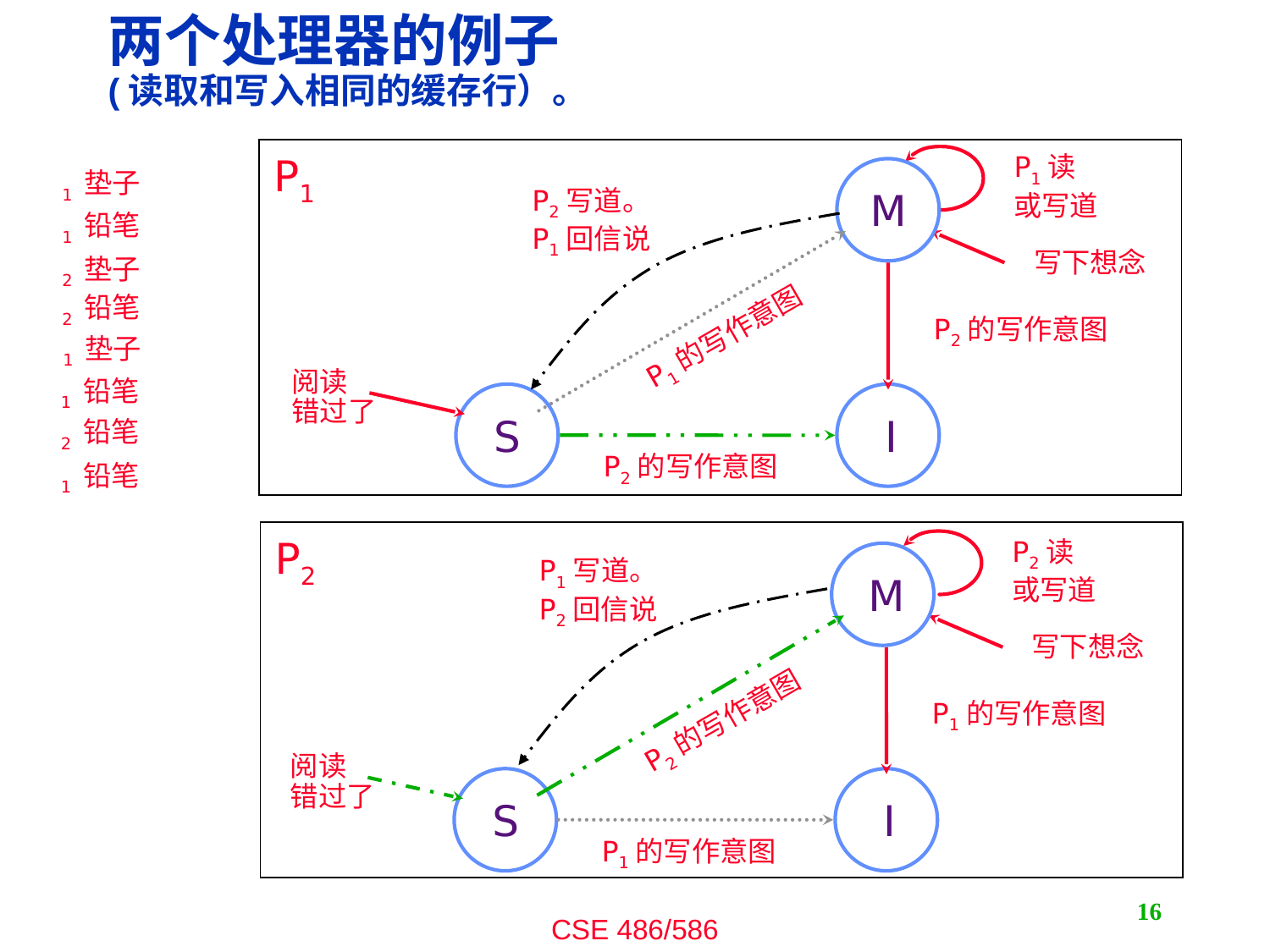

# 两个处理器的例子 (读取和写入相同的缓存行）。

P1读
或写道
P1

1 垫子
P2写道。
P1回信说
M
1 铅笔

写下想念
2 垫子

2 铅笔
P2的写作意图
P1的写作意图
1 垫子
 阅读
 错过了
1 铅笔

S
I
2 铅笔

P2的写作意图
1 铅笔

P2
P2读
或写道

P1写道。
P2回信说
M

写下想念

P1的写作意图
P2的写作意图
 阅读
 错过了

S
I

P1的写作意图
16